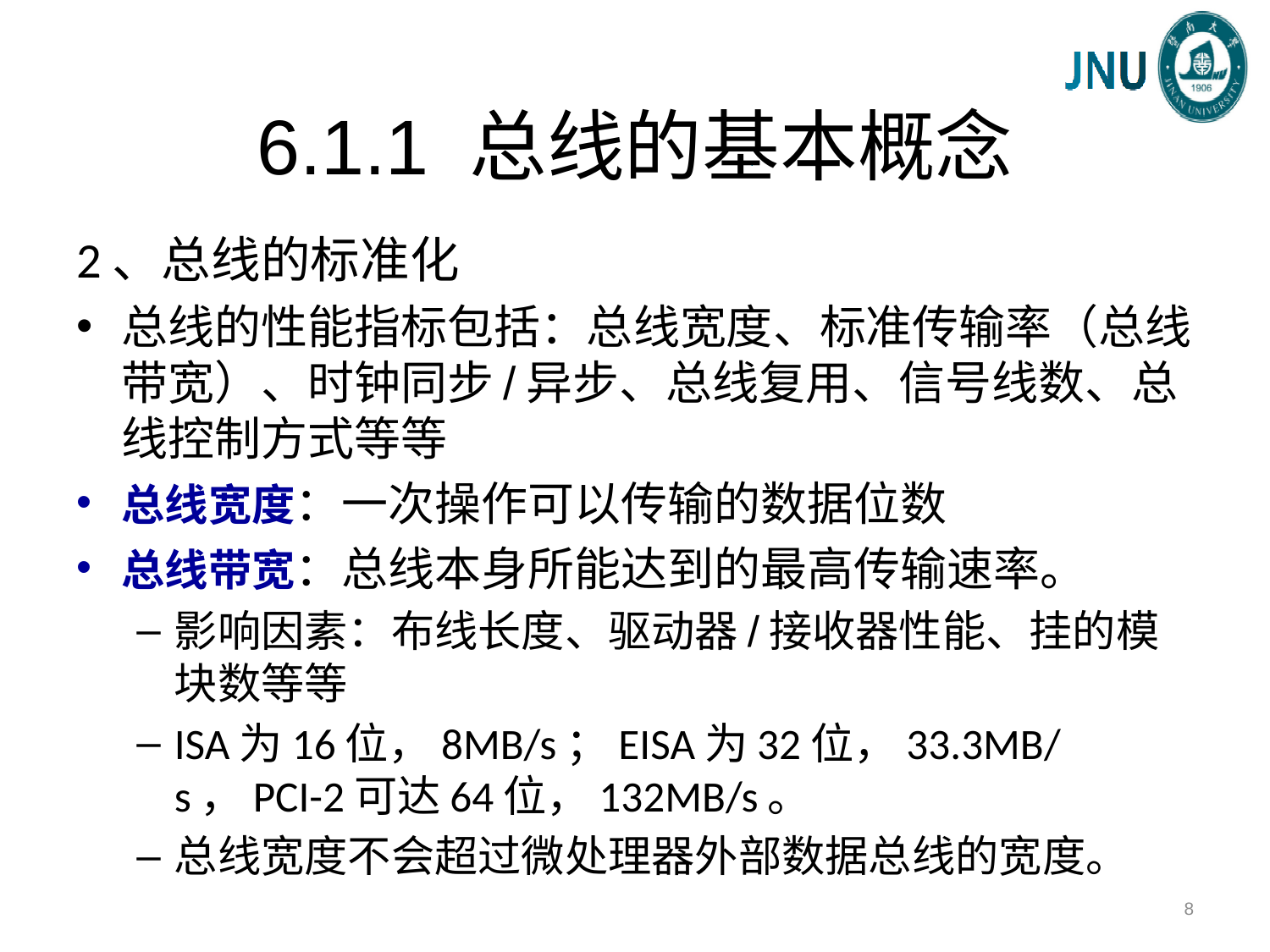

# 6.1.1 总线的基本概念
2、总线的标准化
总线的性能指标包括：总线宽度、标准传输率（总线带宽）、时钟同步/异步、总线复用、信号线数、总线控制方式等等
总线宽度：一次操作可以传输的数据位数
总线带宽：总线本身所能达到的最高传输速率。
影响因素：布线长度、驱动器/接收器性能、挂的模块数等等
ISA为16位，8MB/s；EISA为32位，33.3MB/s，PCI-2可达64位，132MB/s。
总线宽度不会超过微处理器外部数据总线的宽度。

8